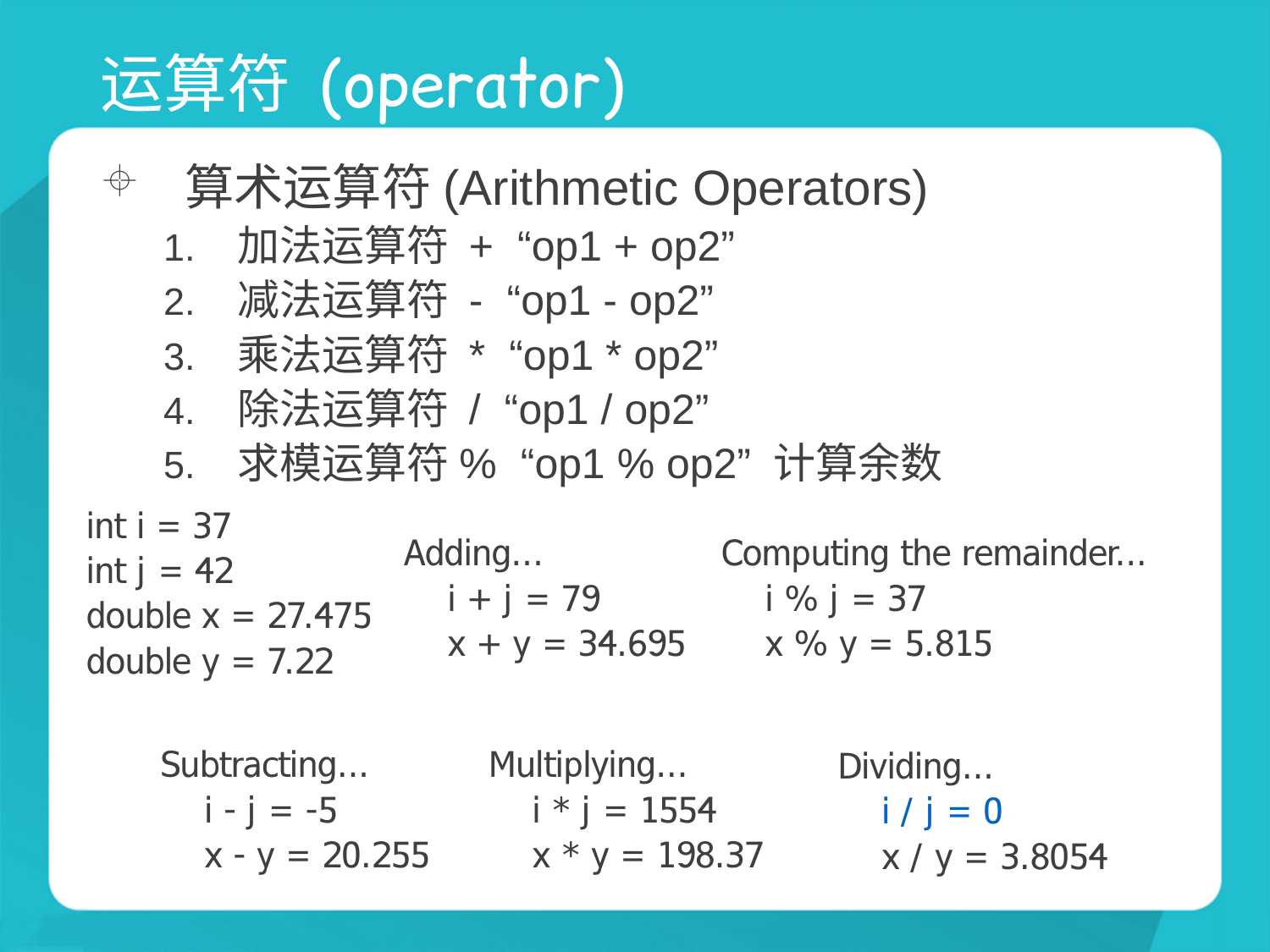

# 运算符 (operator)
算术运算符(Arithmetic Operators)
加法运算符 +  “op1 + op2”
减法运算符 -  “op1 - op2”
乘法运算符 *  “op1 * op2”
除法运算符 /  “op1 / op2”
求模运算符%  “op1 % op2” 计算余数
int i = 37
int j = 42
double x = 27.475
double y = 7.22
Adding...
    i + j = 79
    x + y = 34.695
Computing the remainder...
    i % j = 37
    x % y = 5.815
Subtracting...
    i - j = -5
    x - y = 20.255
Multiplying...
    i * j = 1554
    x * y = 198.37
Dividing...
    i / j = 0
    x / y = 3.8054